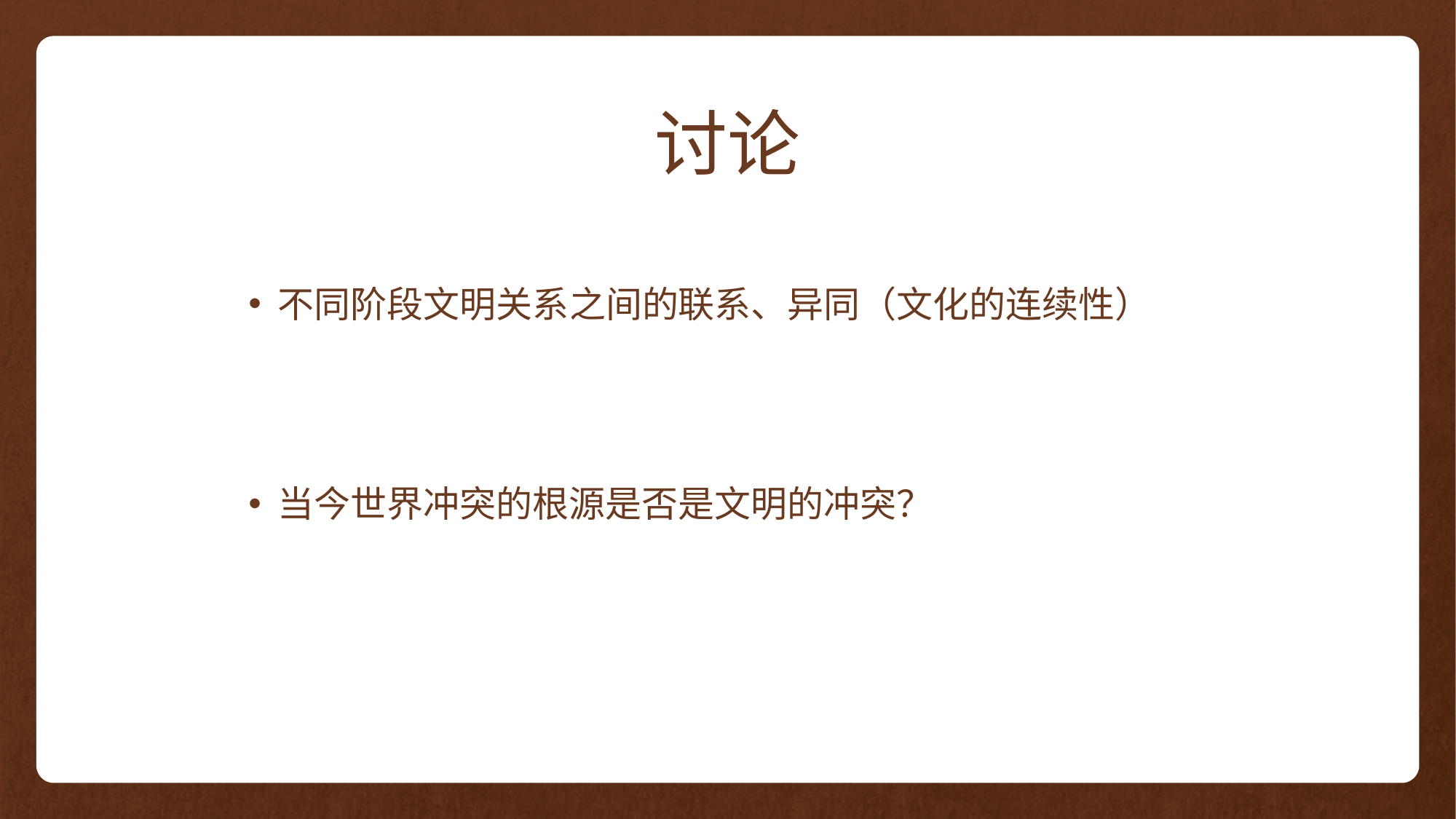

# 讨论
不同阶段文明关系之间的联系、异同（文化的连续性）

当今世界冲突的根源是否是文明的冲突？